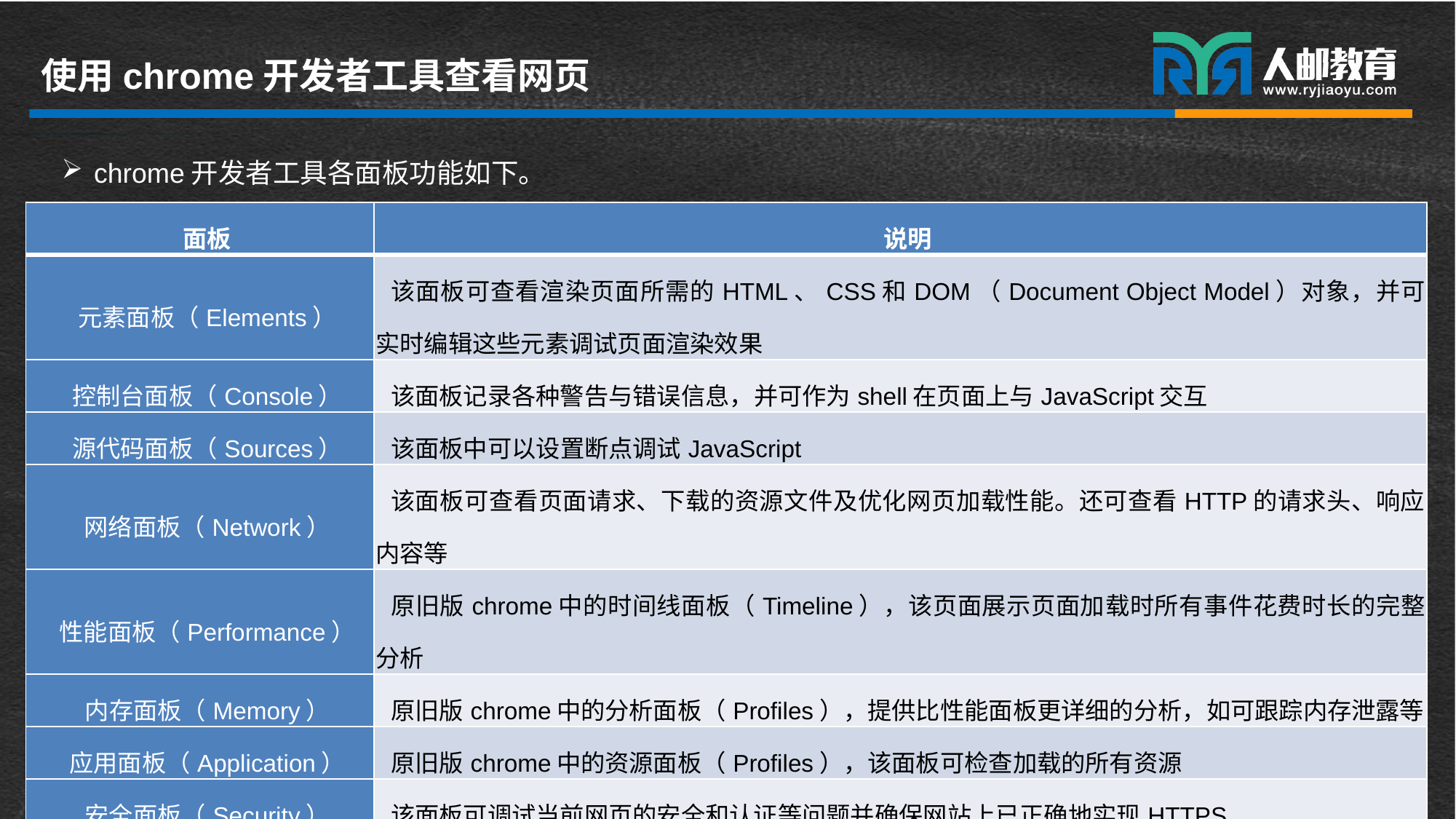

# 使用chrome开发者工具查看网页
chrome开发者工具各面板功能如下。

| 面板 | 说明 |
| --- | --- |
| 元素面板（Elements） | 该面板可查看渲染页面所需的HTML、CSS和DOM（Document Object Model）对象，并可实时编辑这些元素调试页面渲染效果 |
| 控制台面板（Console） | 该面板记录各种警告与错误信息，并可作为shell在页面上与JavaScript交互 |
| 源代码面板（Sources） | 该面板中可以设置断点调试JavaScript |
| 网络面板（Network） | 该面板可查看页面请求、下载的资源文件及优化网页加载性能。还可查看HTTP的请求头、响应内容等 |
| 性能面板（Performance） | 原旧版chrome中的时间线面板（Timeline），该页面展示页面加载时所有事件花费时长的完整分析 |
| 内存面板（Memory） | 原旧版chrome中的分析面板（Profiles），提供比性能面板更详细的分析，如可跟踪内存泄露等 |
| 应用面板（Application） | 原旧版chrome中的资源面板（Profiles），该面板可检查加载的所有资源 |
| 安全面板（Security） | 该面板可调试当前网页的安全和认证等问题并确保网站上已正确地实现HTTPS |
| 审查面板（Audits） | 该面板对当前网页的网络利用情况、网页性能方面进行诊断，并给出优化建议 |